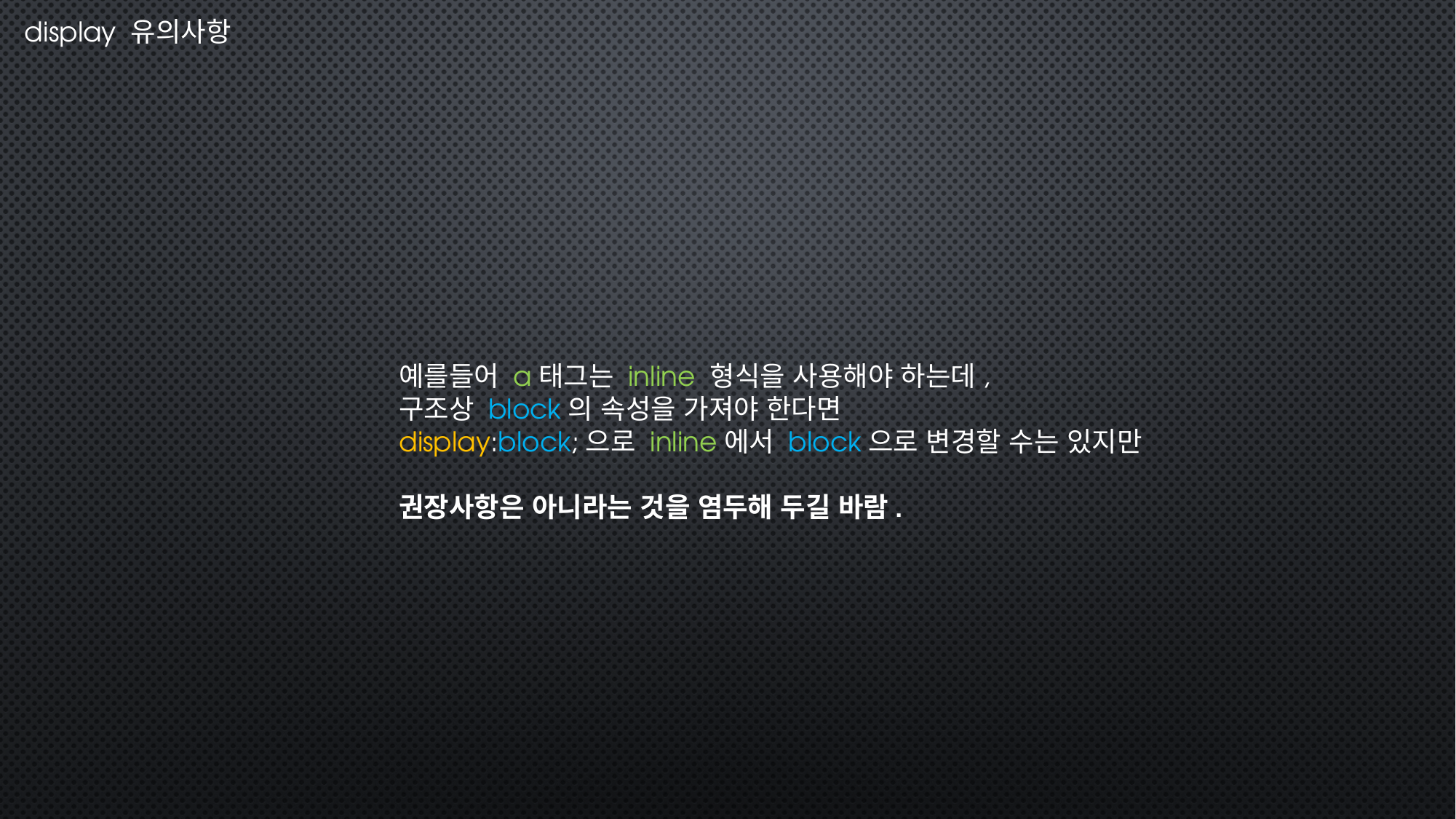

display 유의사항
예를들어 a태그는 inline 형식을 사용해야 하는데,
구조상 block의 속성을 가져야 한다면
display:block;으로 inline에서 block으로 변경할 수는 있지만

권장사항은 아니라는 것을 염두해 두길 바람.